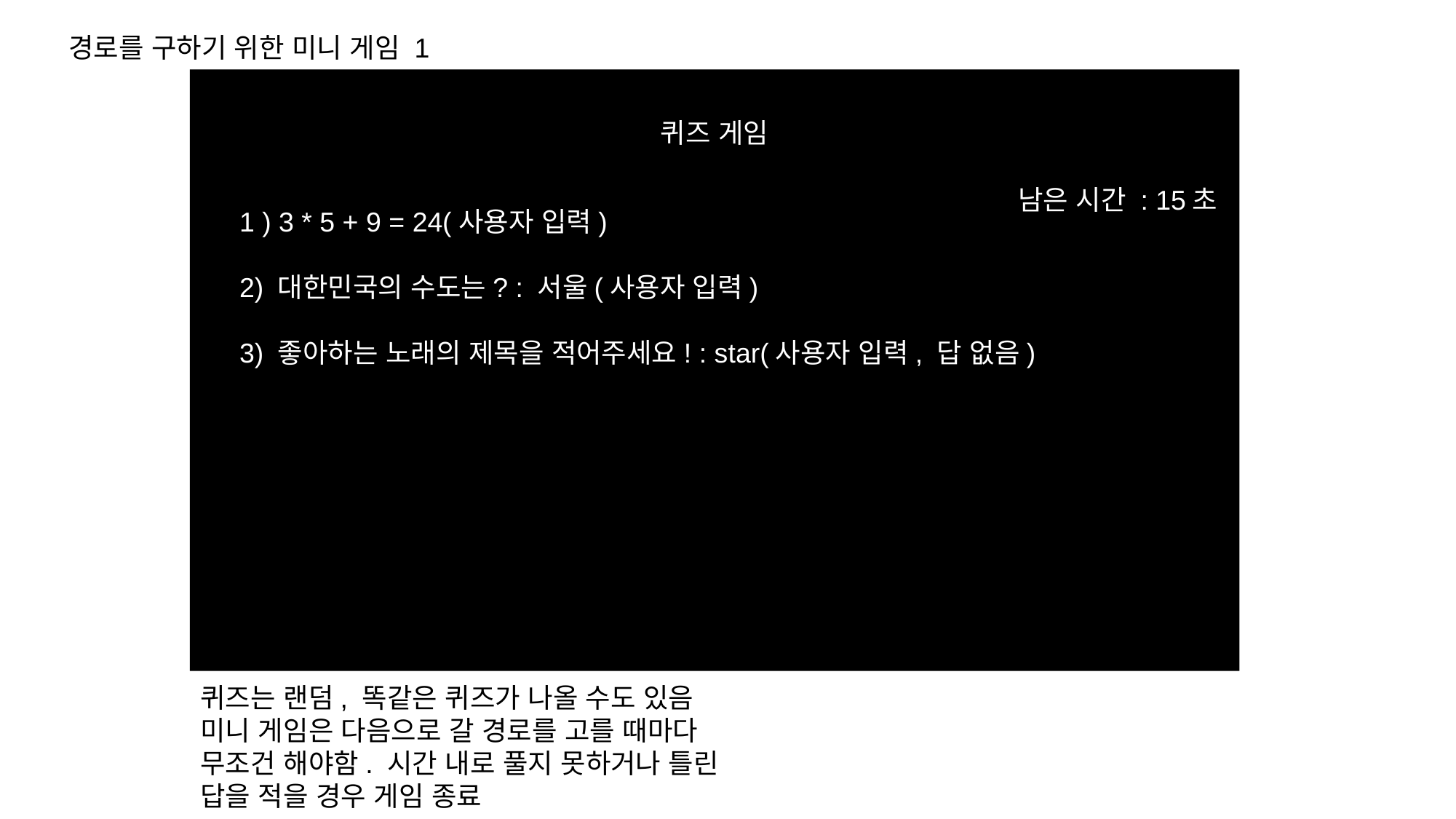

경로를 구하기 위한 미니 게임 1

퀴즈 게임
남은 시간 : 15초
1 ) 3 * 5 + 9 = 24(사용자 입력)

2) 대한민국의 수도는? : 서울(사용자 입력)

3) 좋아하는 노래의 제목을 적어주세요! : star(사용자 입력, 답 없음)
퀴즈는 랜덤, 똑같은 퀴즈가 나올 수도 있음
미니 게임은 다음으로 갈 경로를 고를 때마다 무조건 해야함. 시간 내로 풀지 못하거나 틀린 답을 적을 경우 게임 종료